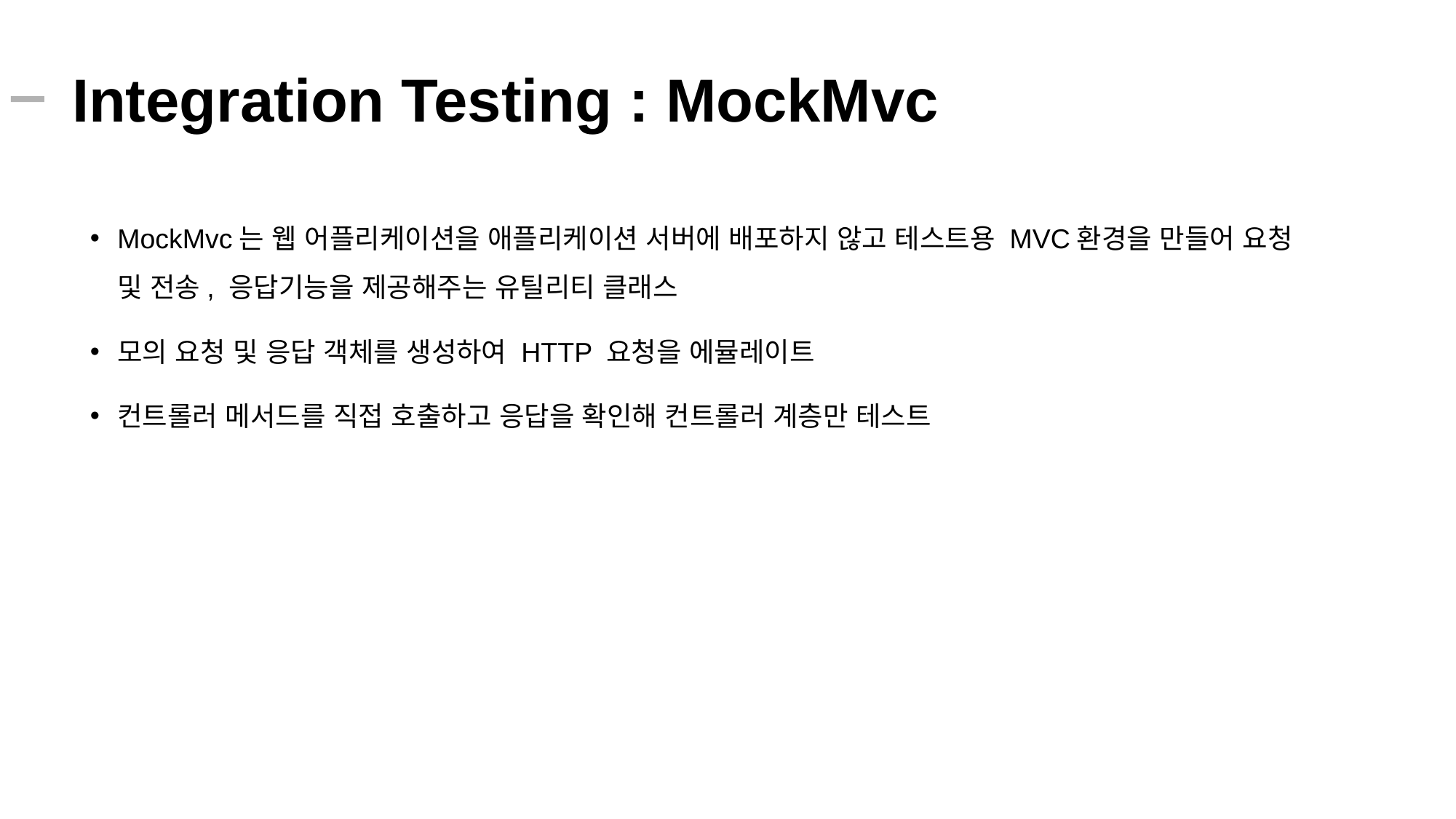

# Integration Testing : MockMvc

MockMvc는 웹 어플리케이션을 애플리케이션 서버에 배포하지 않고 테스트용 MVC환경을 만들어 요청 및 전송, 응답기능을 제공해주는 유틸리티 클래스
모의 요청 및 응답 객체를 생성하여 HTTP 요청을 에뮬레이트
컨트롤러 메서드를 직접 호출하고 응답을 확인해 컨트롤러 계층만 테스트